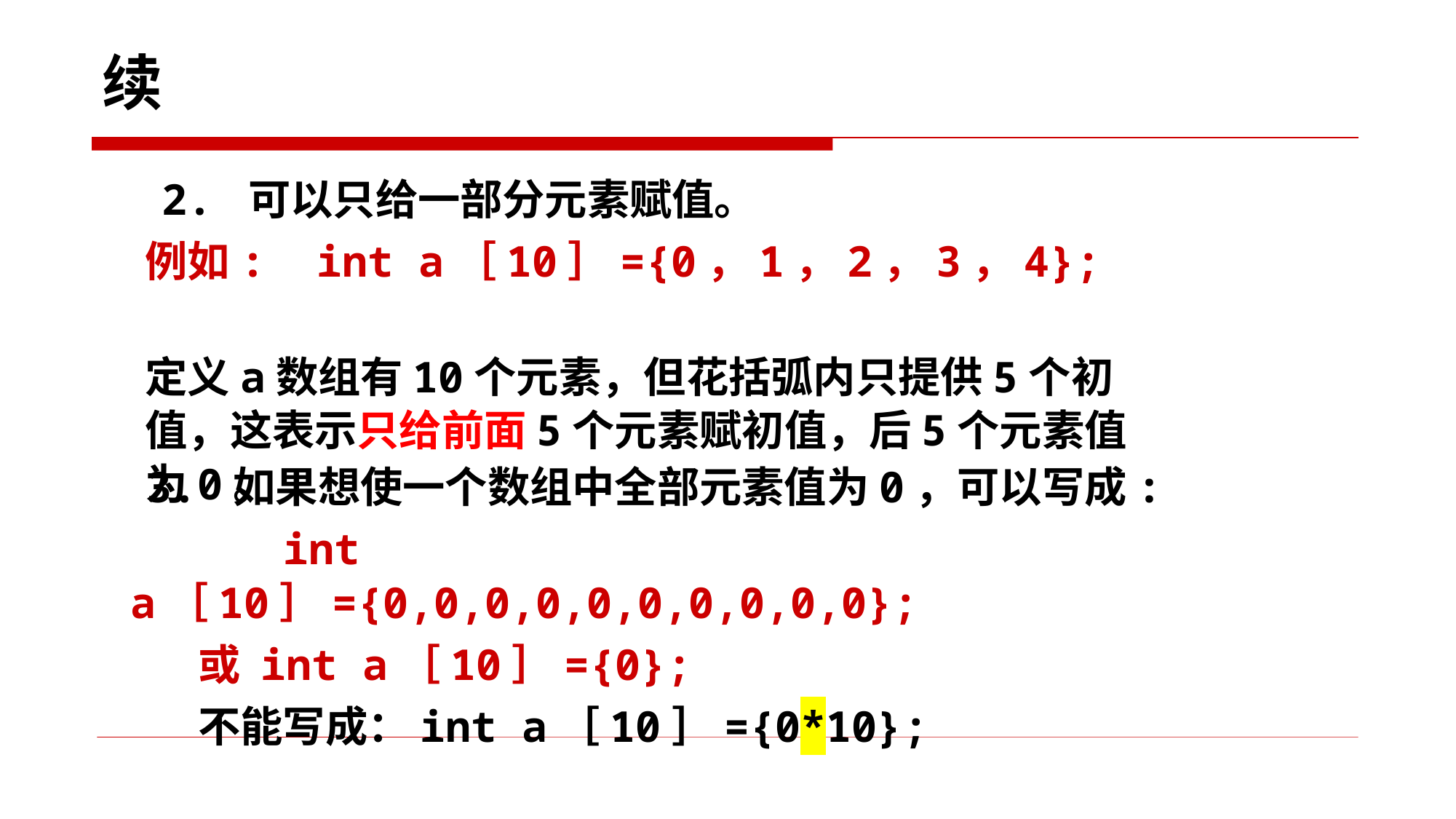

20
续
 2. 可以只给一部分元素赋值。
例如:  int a［10］={0，1，2，3，4};
定义a数组有10个元素，但花括弧内只提供5个初值，这表示只给前面5个元素赋初值，后5个元素值为0。
 3. 如果想使一个数组中全部元素值为0，可以写成:
      int  a［10］={0,0,0,0,0,0,0,0,0,0};
      或 int a［10］={0};
      不能写成：int a［10］={0*10};